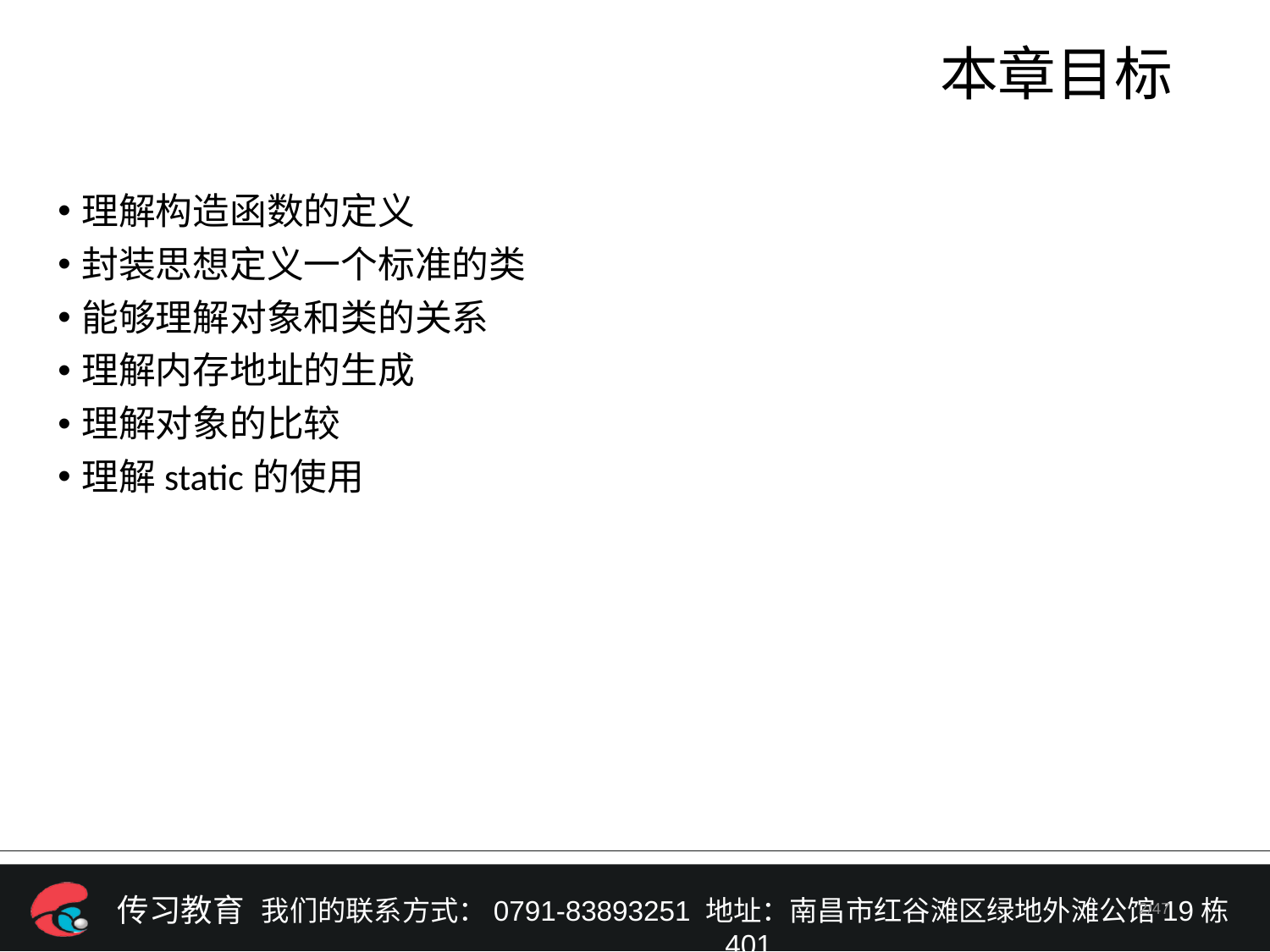

# 本章目标
理解构造函数的定义
封装思想定义一个标准的类
能够理解对象和类的关系
理解内存地址的生成
理解对象的比较
理解static的使用

2/47